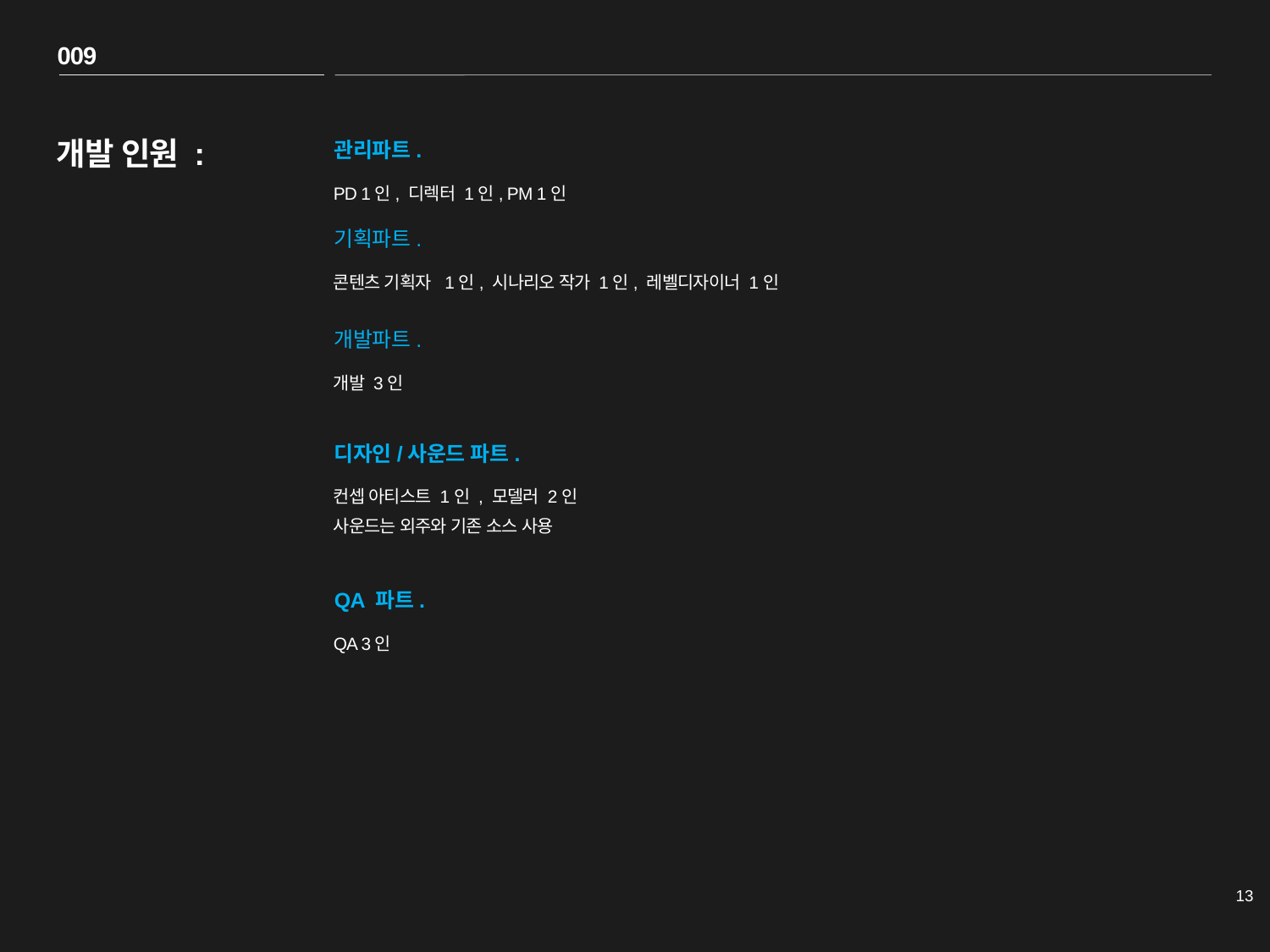

009
# 개발 인원 :
관리파트.
PD 1인, 디렉터 1인, PM 1인
기획파트.
콘텐츠 기획자  1인, 시나리오 작가 1인, 레벨디자이너 1인
개발파트.
개발 3인
디자인/사운드 파트.
컨셉 아티스트 1인 , 모델러 2인
사운드는 외주와 기존 소스 사용
QA 파트.
QA 3인
13